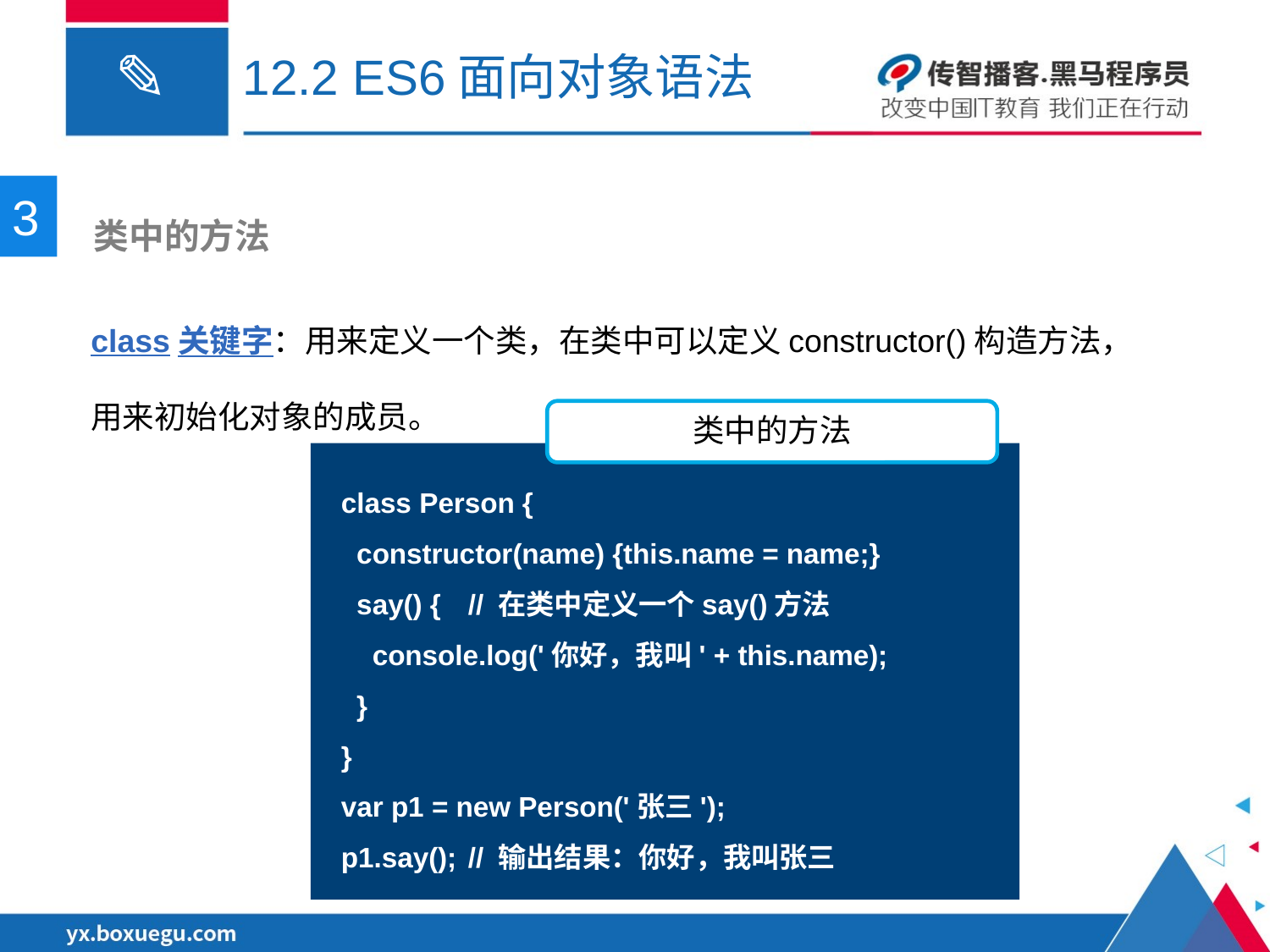

# 12.2 ES6面向对象语法

3
  类中的方法
class关键字：用来定义一个类，在类中可以定义constructor()构造方法，用来初始化对象的成员。
类中的方法

class Person {
  constructor(name) {this.name = name;}
  say() {	// 在类中定义一个say()方法
    console.log('你好，我叫' + this.name);
  }
}
var p1 = new Person('张三');
p1.say();	// 输出结果：你好，我叫张三